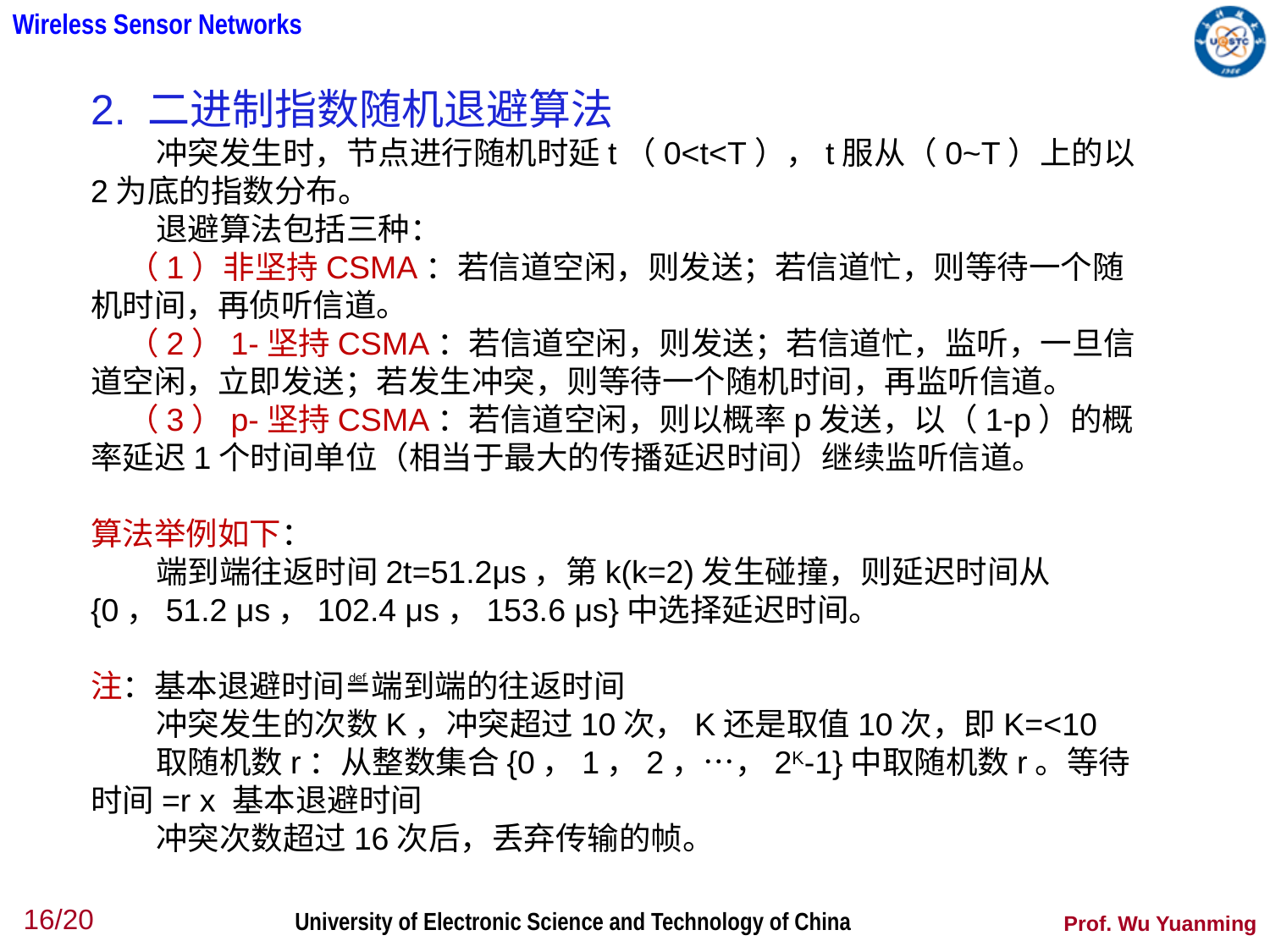

2. 二进制指数随机退避算法
        冲突发生时，节点进行随机时延t（0<t<T），t服从（0~T）上的以2为底的指数分布。
        退避算法包括三种：
    （1）非坚持CSMA：若信道空闲，则发送；若信道忙，则等待一个随机时间，再侦听信道。
    （2）1-坚持CSMA：若信道空闲，则发送；若信道忙，监听，一旦信道空闲，立即发送；若发生冲突，则等待一个随机时间，再监听信道。
    （3）p-坚持CSMA：若信道空闲，则以概率p发送，以（1-p）的概率延迟1个时间单位（相当于最大的传播延迟时间）继续监听信道。

算法举例如下：
        端到端往返时间2t=51.2μs，第k(k=2)发生碰撞，则延迟时间从{0，51.2 μs，102.4 μs，153.6 μs}中选择延迟时间。

注：基本退避时间≝端到端的往返时间
        冲突发生的次数K，冲突超过10次，K还是取值10次，即K=<10
        取随机数r：从整数集合{0，1，2，…，2K-1}中取随机数r。等待时间=r x 基本退避时间
        冲突次数超过16次后，丢弃传输的帧。
16/20